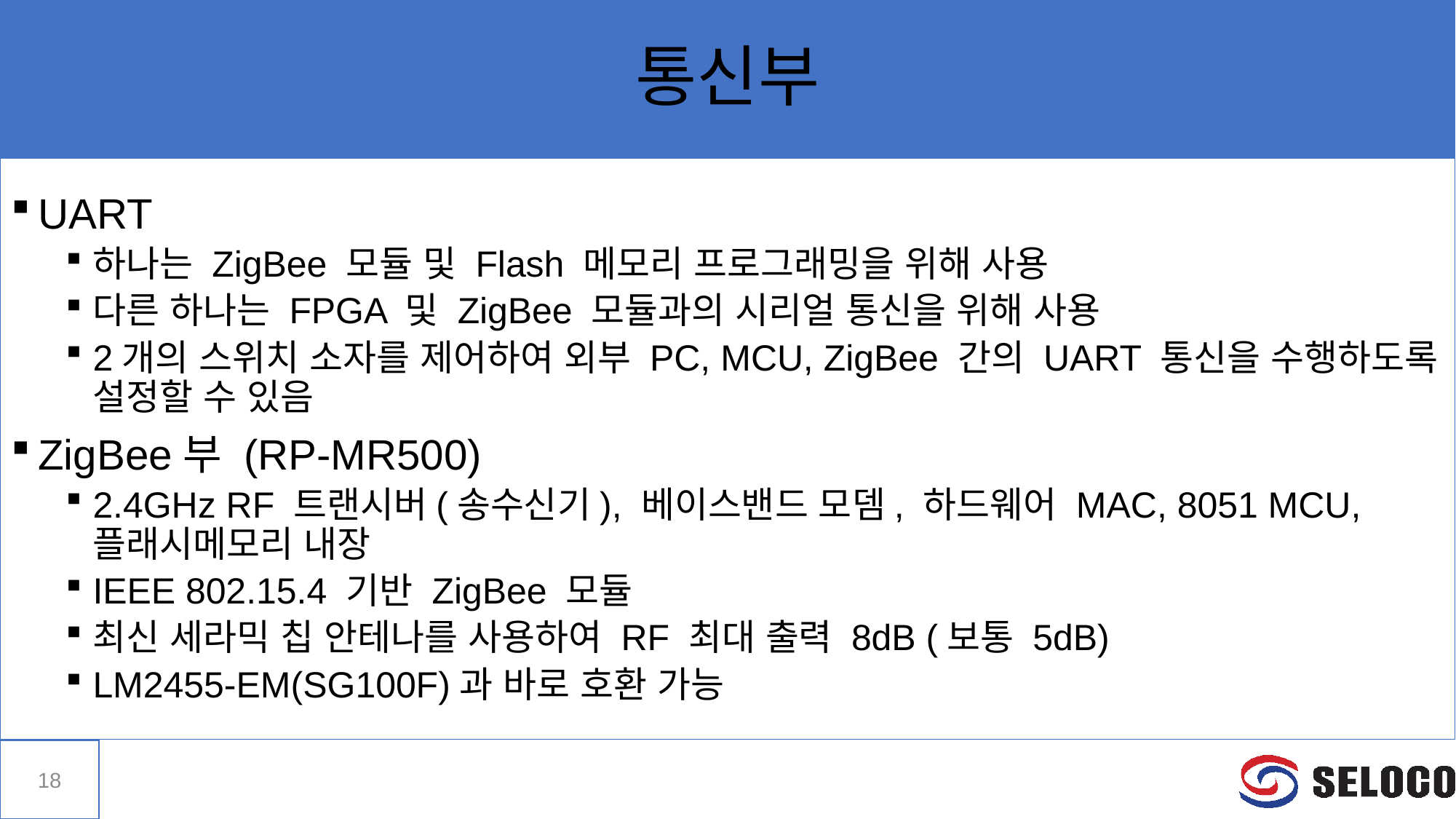

# 통신부
UART
하나는 ZigBee 모듈 및 Flash 메모리 프로그래밍을 위해 사용
다른 하나는 FPGA 및 ZigBee 모듈과의 시리얼 통신을 위해 사용
2개의 스위치 소자를 제어하여 외부 PC, MCU, ZigBee 간의 UART 통신을 수행하도록 설정할 수 있음
ZigBee부 (RP-MR500)
2.4GHz RF 트랜시버(송수신기), 베이스밴드 모뎀, 하드웨어 MAC, 8051 MCU, 플래시메모리 내장
IEEE 802.15.4 기반 ZigBee 모듈
최신 세라믹 칩 안테나를 사용하여 RF 최대 출력 8dB (보통 5dB)
LM2455-EM(SG100F)과 바로 호환 가능
18